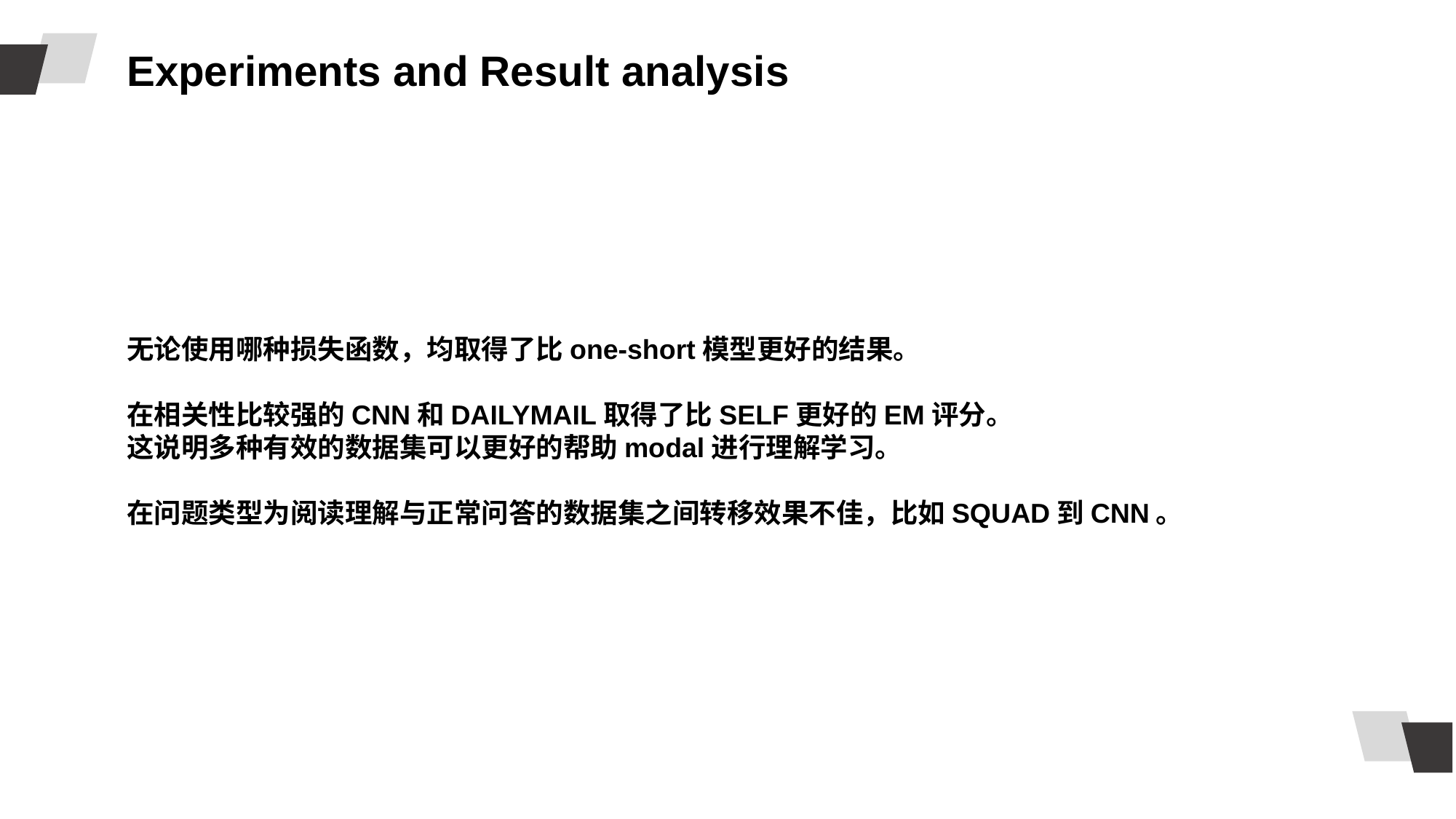

Experiments and Result analysis
无论使用哪种损失函数，均取得了比one-short模型更好的结果。

在相关性比较强的CNN和DAILYMAIL取得了比SELF更好的EM评分。
这说明多种有效的数据集可以更好的帮助modal进行理解学习。

在问题类型为阅读理解与正常问答的数据集之间转移效果不佳，比如SQUAD到CNN。